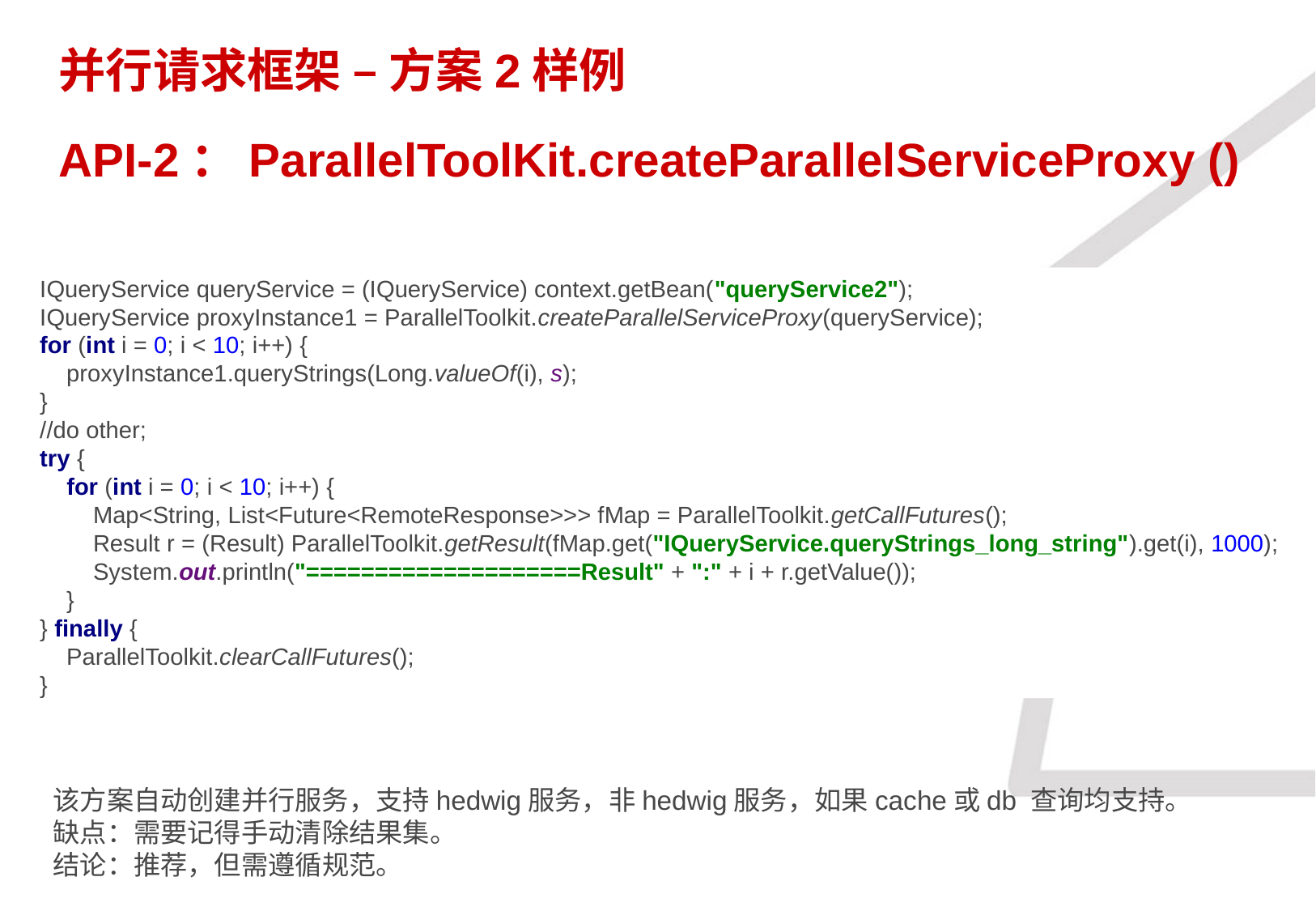

并行请求框架 – 方案2样例
API-2：ParallelToolKit.createParallelServiceProxy ()
IQueryService queryService = (IQueryService) context.getBean("queryService2");
IQueryService proxyInstance1 = ParallelToolkit.createParallelServiceProxy(queryService);
for (int i = 0; i < 10; i++) {
    proxyInstance1.queryStrings(Long.valueOf(i), s);
}
//do other;
try {
    for (int i = 0; i < 10; i++) {
        Map<String, List<Future<RemoteResponse>>> fMap = ParallelToolkit.getCallFutures();
        Result r = (Result) ParallelToolkit.getResult(fMap.get("IQueryService.queryStrings_long_string").get(i), 1000);
        System.out.println("====================Result" + ":" + i + r.getValue());
    }
} finally {
    ParallelToolkit.clearCallFutures();
}
该方案自动创建并行服务，支持hedwig服务，非hedwig服务，如果cache或db 查询均支持。
缺点：需要记得手动清除结果集。
结论：推荐，但需遵循规范。